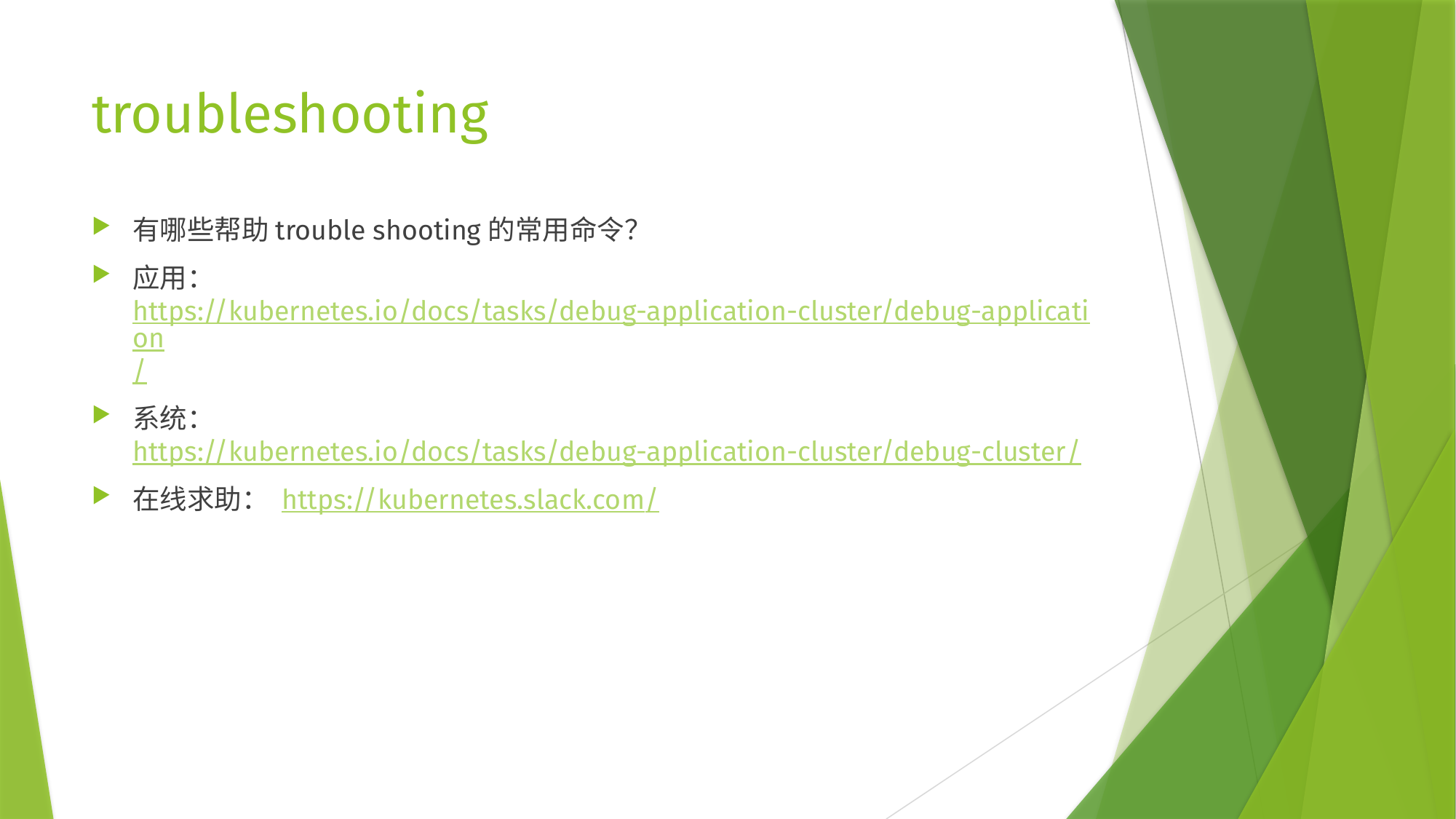

# troubleshooting
有哪些帮助trouble shooting的常用命令？
应用： https://kubernetes.io/docs/tasks/debug-application-cluster/debug-application/
系统： https://kubernetes.io/docs/tasks/debug-application-cluster/debug-cluster/
在线求助： https://kubernetes.slack.com/